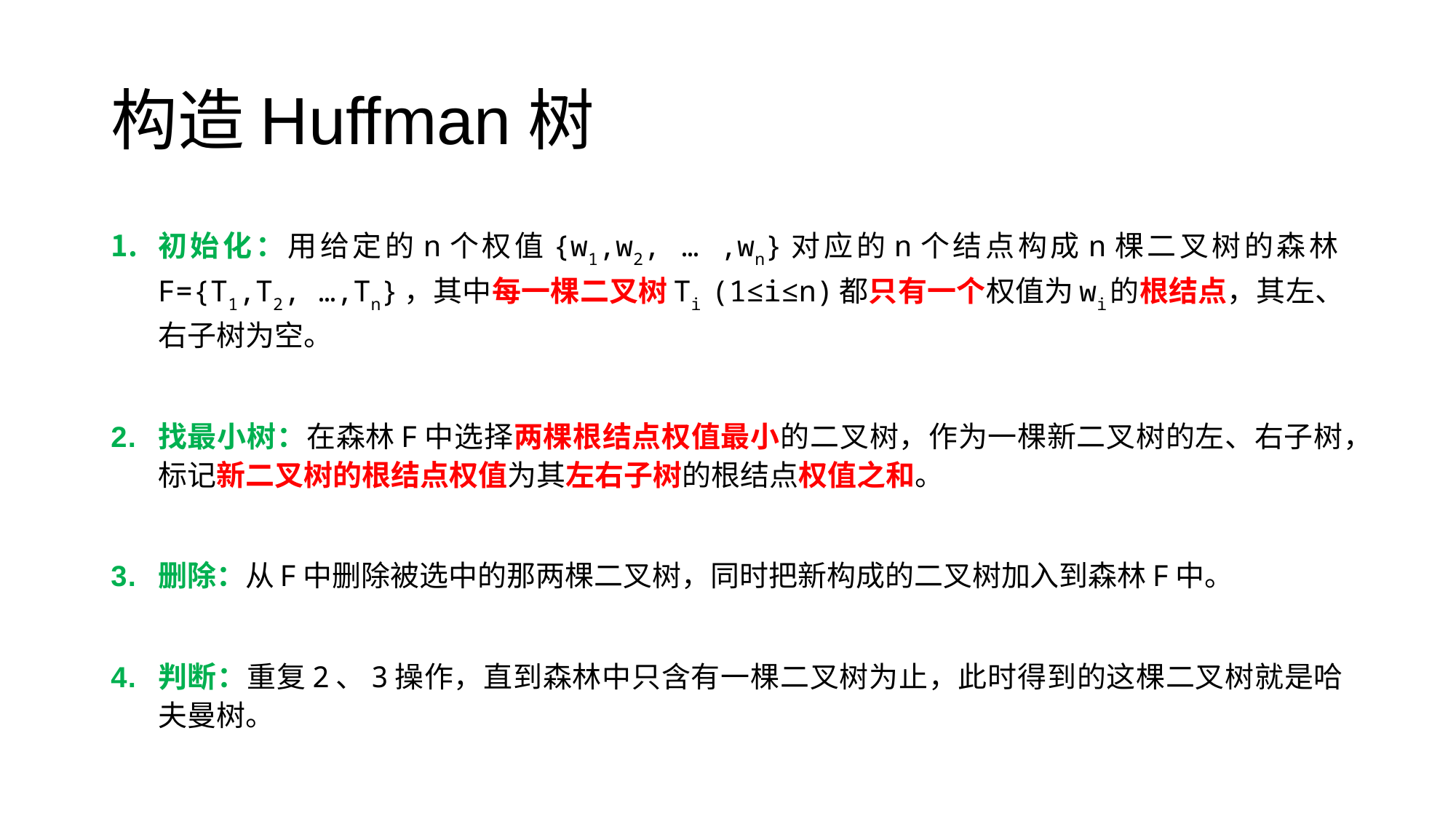

# 构造Huffman树
初始化：用给定的n个权值{w1,w2, … ,wn}对应的n个结点构成n棵二叉树的森林F={T1,T2, …,Tn}，其中每一棵二叉树Ti (1≤i≤n)都只有一个权值为wi的根结点，其左、右子树为空。

找最小树：在森林F中选择两棵根结点权值最小的二叉树，作为一棵新二叉树的左、右子树，标记新二叉树的根结点权值为其左右子树的根结点权值之和。

删除：从F中删除被选中的那两棵二叉树，同时把新构成的二叉树加入到森林F中。

判断：重复2、3操作，直到森林中只含有一棵二叉树为止，此时得到的这棵二叉树就是哈夫曼树。